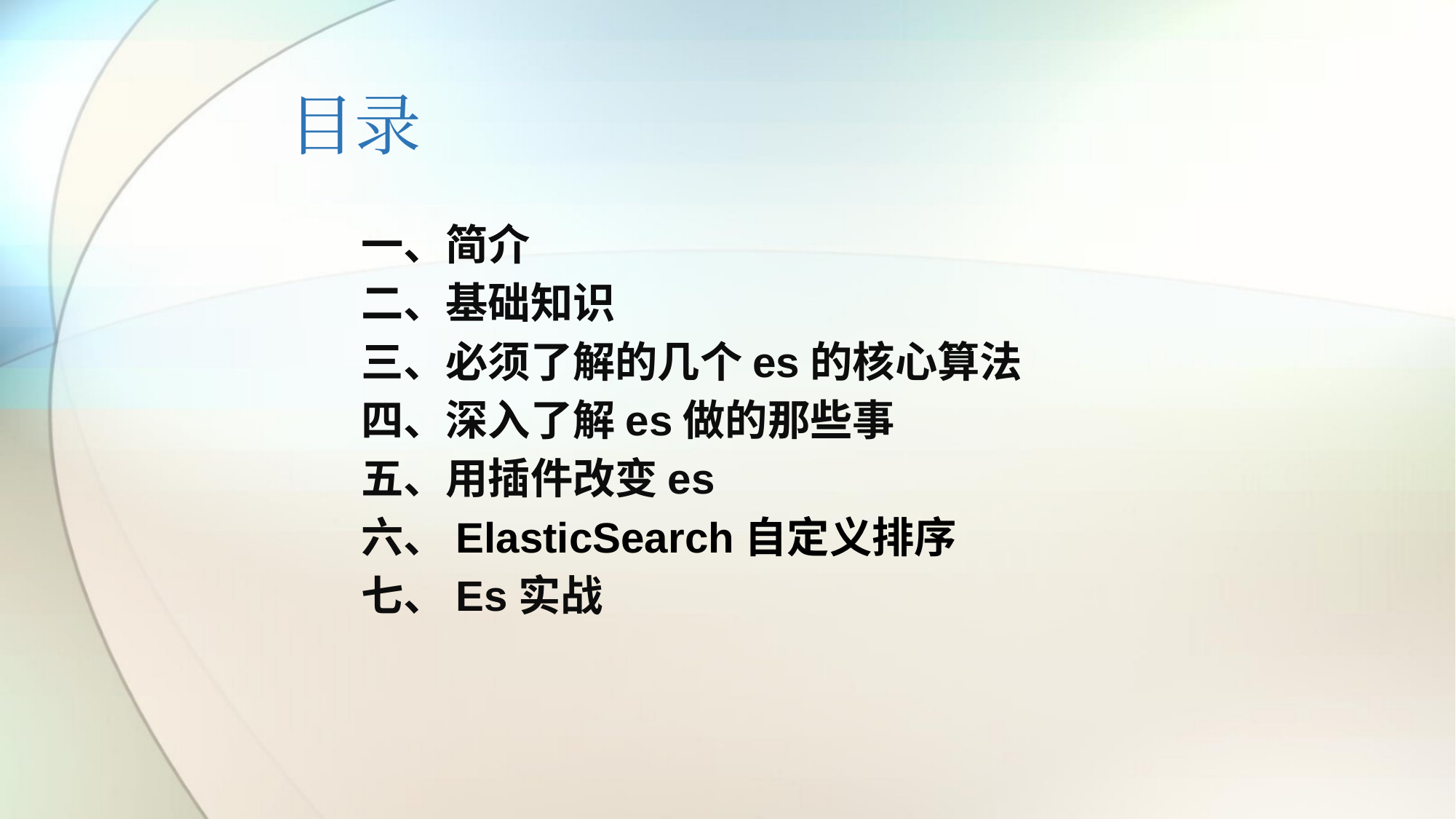

# 目录
一、简介
二、基础知识
三、必须了解的几个es的核心算法
四、深入了解es做的那些事
五、用插件改变es
六、ElasticSearch自定义排序
七、Es实战